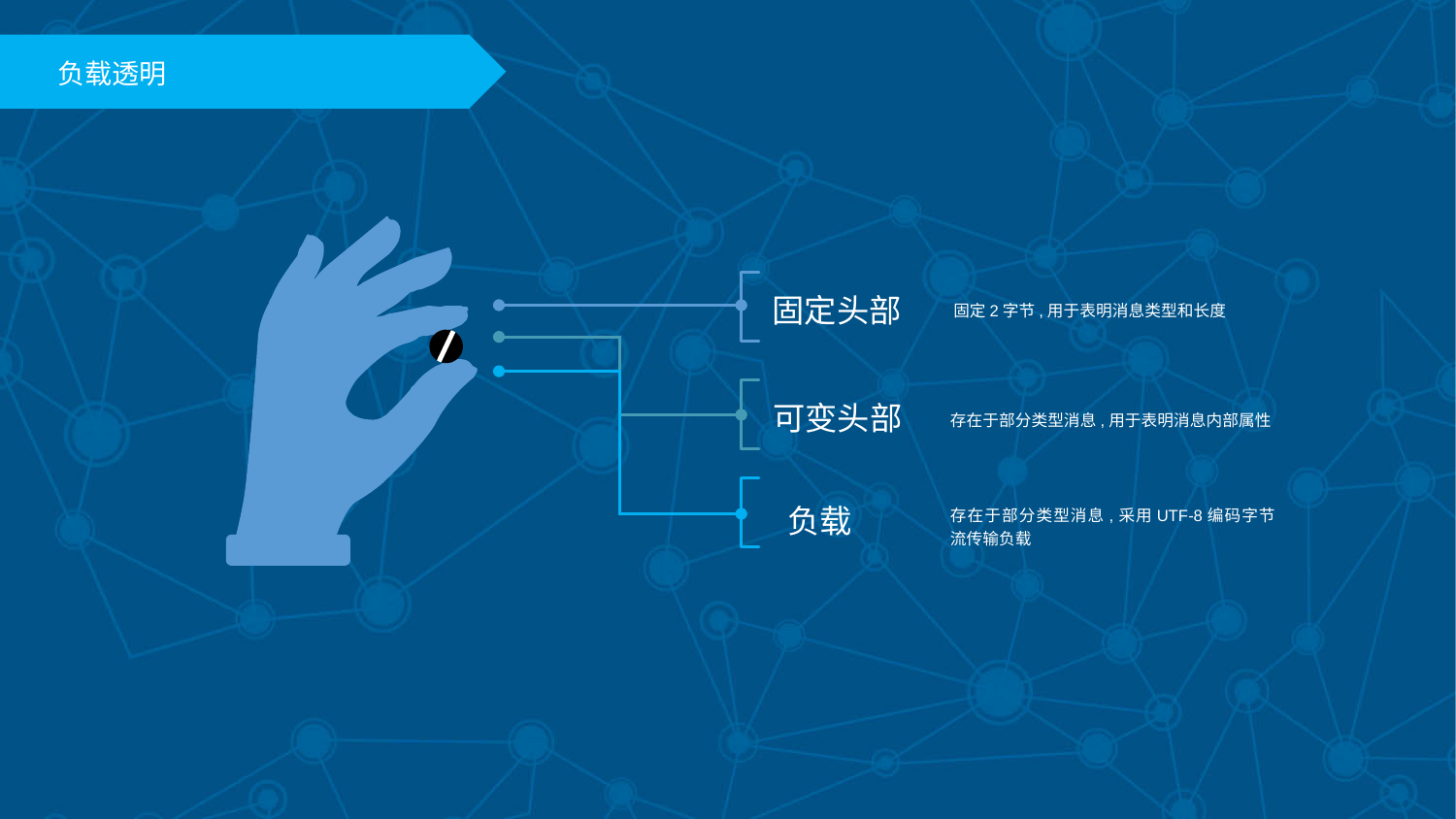

负载透明

固定头部
固定2字节,用于表明消息类型和长度

可变头部
存在于部分类型消息,用于表明消息内部属性
负载
存在于部分类型消息,采用UTF-8编码字节流传输负载